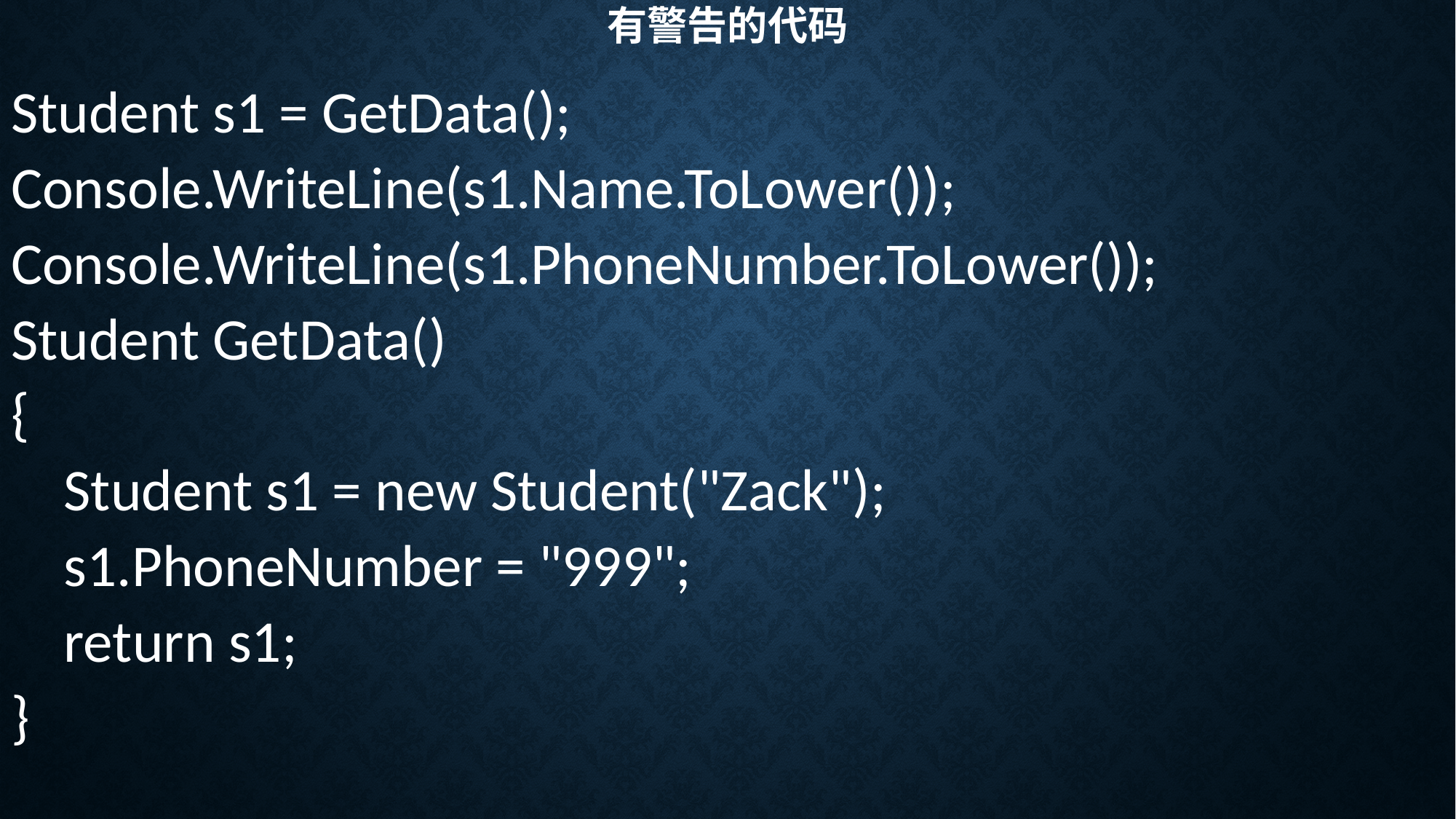

# 有警告的代码
Student s1 = GetData();
Console.WriteLine(s1.Name.ToLower());
Console.WriteLine(s1.PhoneNumber.ToLower());
Student GetData()
{
    Student s1 = new Student("Zack");
    s1.PhoneNumber = "999";
    return s1;
}